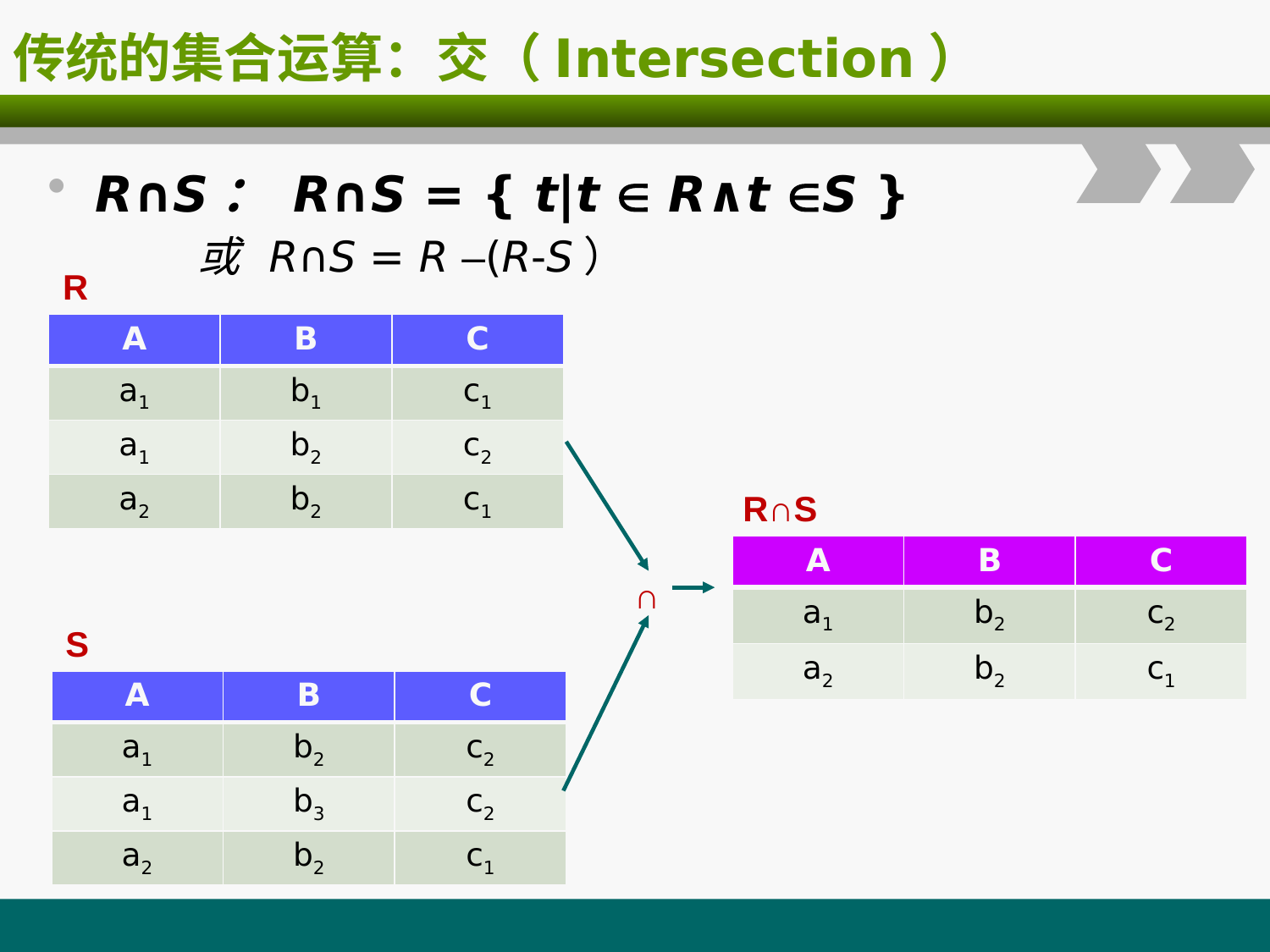

# 传统的集合运算：交（Intersection）
R∩S： R∩S = { t|t ∈ R∧t ∈S }
        或  R∩S = R –(R-S）
R
| A | B | C |
| --- | --- | --- |
| a1 | b1 | c1 |
| a1 | b2 | c2 |
| a2 | b2 | c1 |
R∩S
| A | B | C |
| --- | --- | --- |
| a1 | b2 | c2 |
| a2 | b2 | c1 |
∩
S
| A | B | C |
| --- | --- | --- |
| a1 | b2 | c2 |
| a1 | b3 | c2 |
| a2 | b2 | c1 |